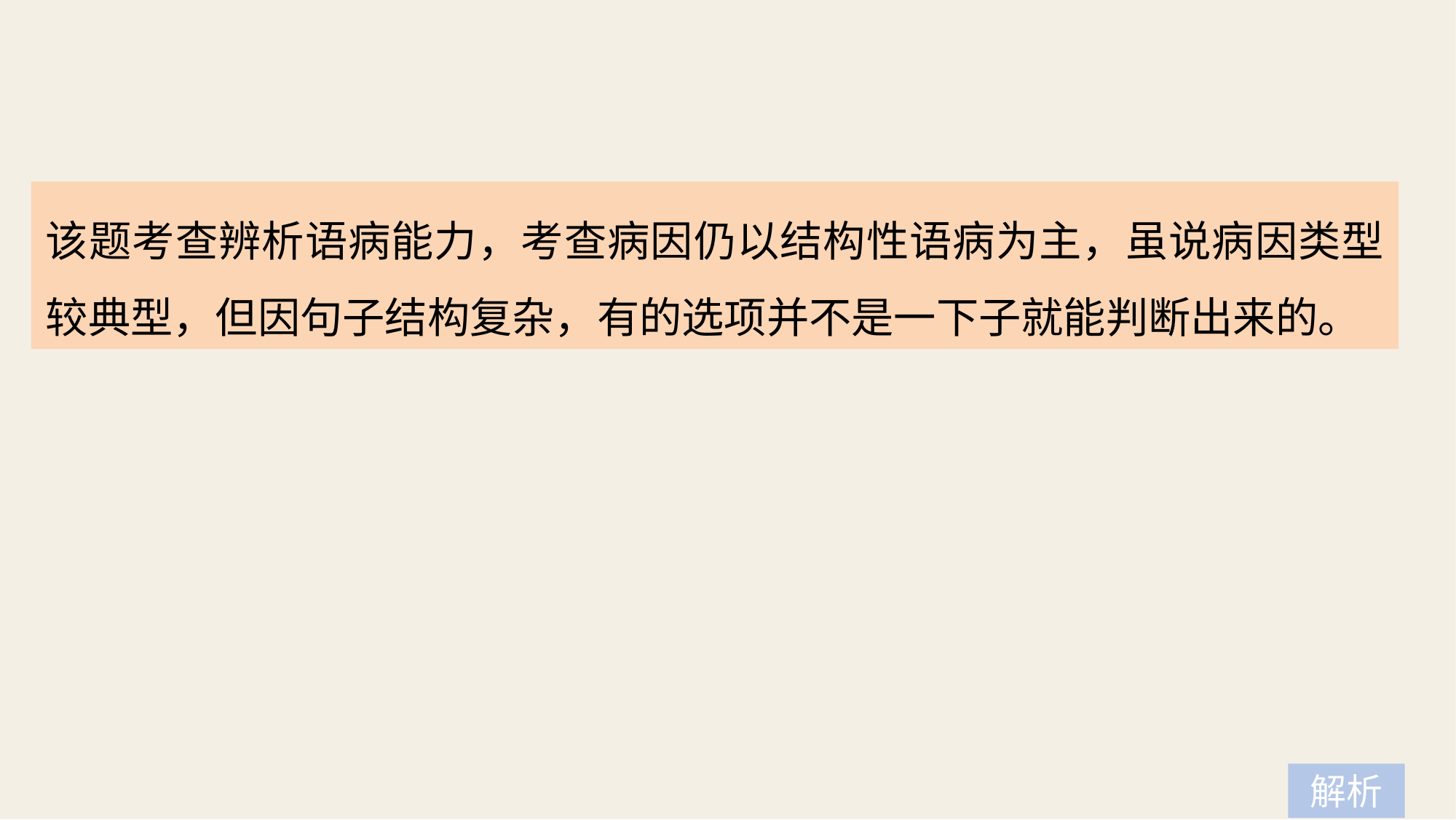

该题考查辨析语病能力，考查病因仍以结构性语病为主，虽说病因类型较典型，但因句子结构复杂，有的选项并不是一下子就能判断出来的。
解析